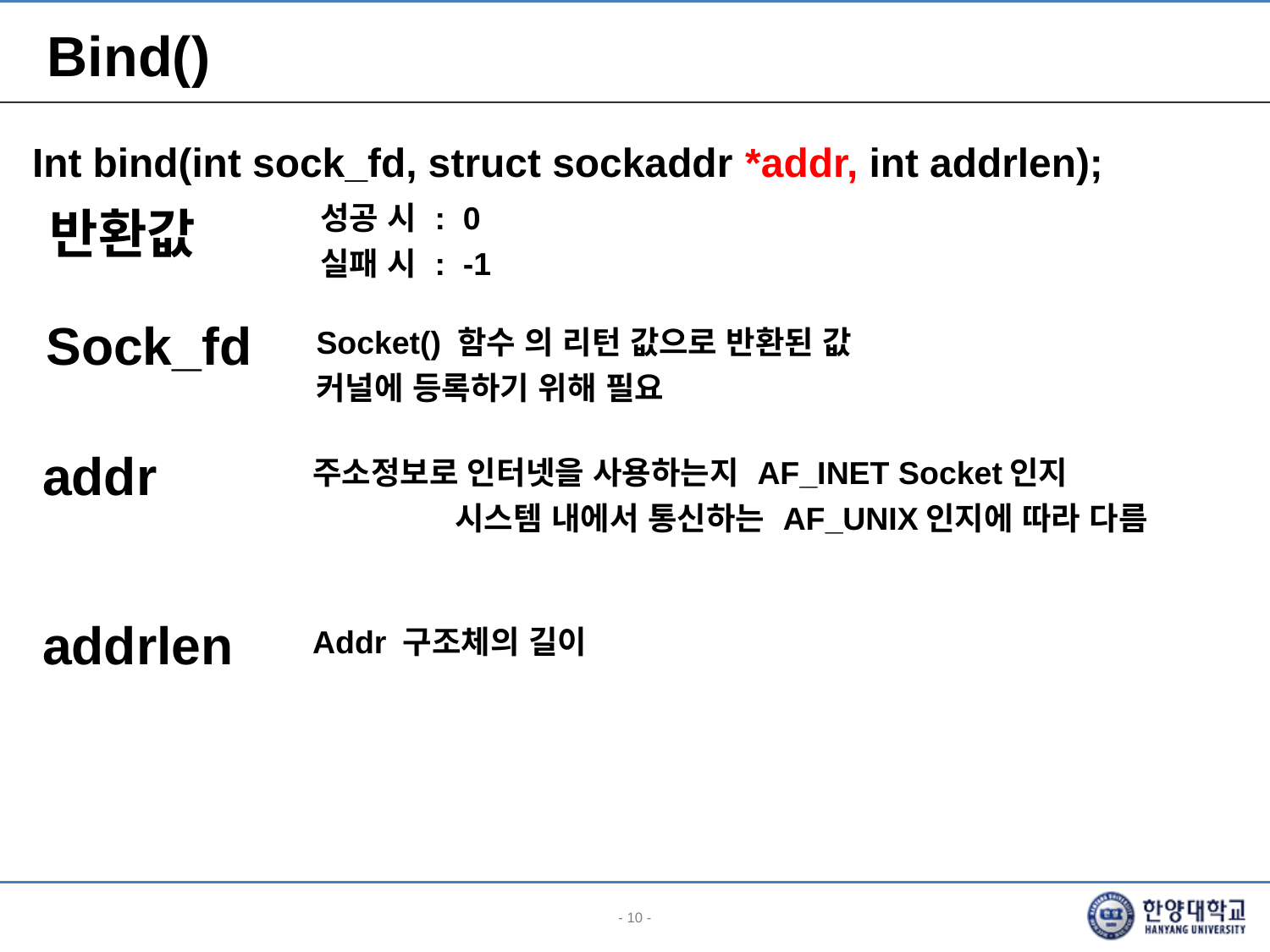

# Bind()
Int bind(int sock_fd, struct sockaddr *addr, int addrlen);

| 반환값 | 성공 시 : 0 실패 시 : -1 |
| --- | --- |
| Sock\_fd | Socket() 함수 의 리턴 값으로 반환된 값 커널에 등록하기 위해 필요 |
| --- | --- |
| addr | 주소정보로 인터넷을 사용하는지 AF\_INET Socket인지 시스템 내에서 통신하는 AF\_UNIX인지에 따라 다름 |
| --- | --- |
| addrlen | Addr 구조체의 길이 |
| --- | --- |